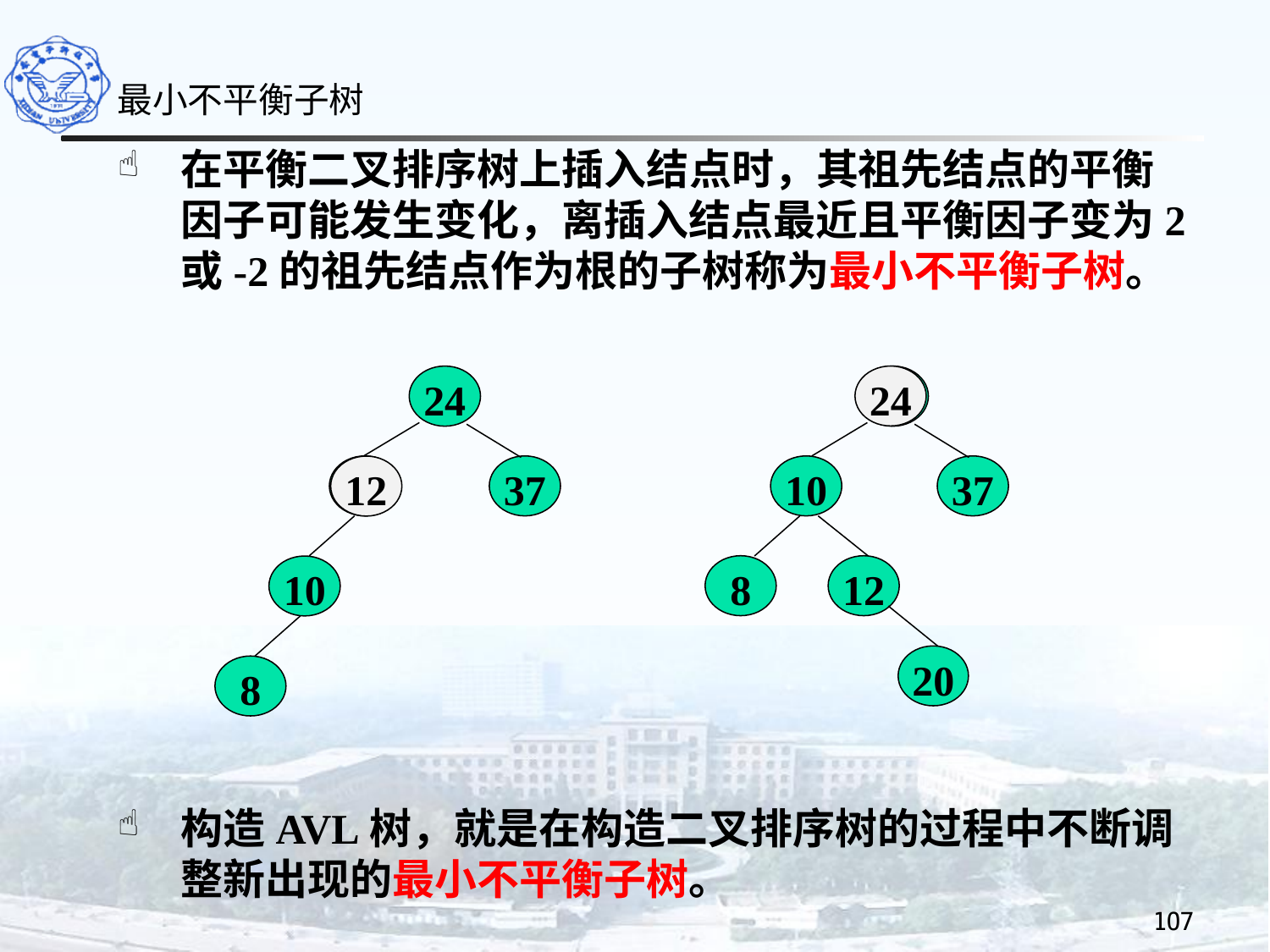

最小不平衡子树
在平衡二叉排序树上插入结点时，其祖先结点的平衡因子可能发生变化，离插入结点最近且平衡因子变为2或-2的祖先结点作为根的子树称为最小不平衡子树。
24

12
37

10
24

10
37

8
12
24
12

20

8
构造AVL树，就是在构造二叉排序树的过程中不断调整新出现的最小不平衡子树。
107